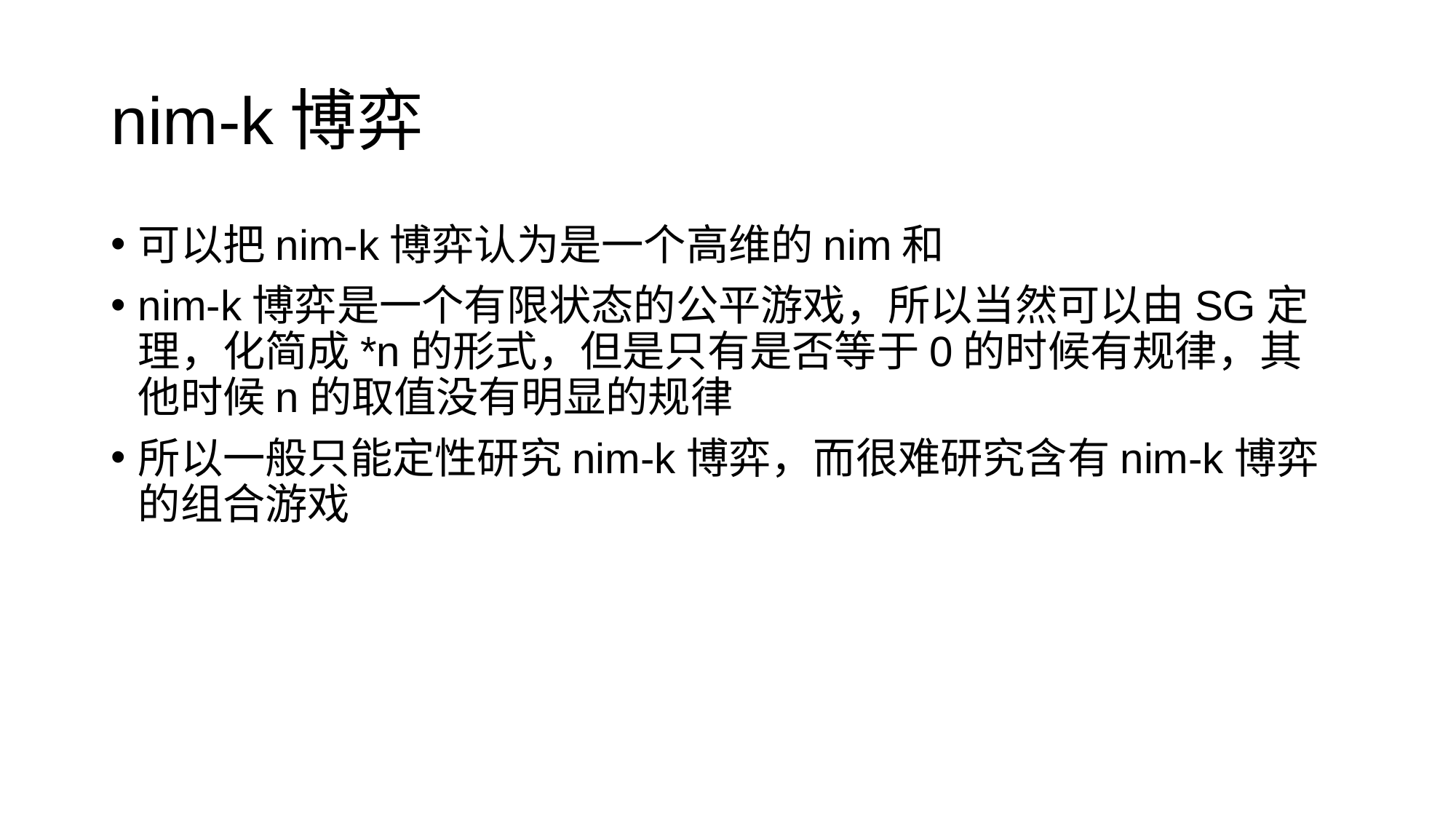

# nim-k博弈
可以把nim-k博弈认为是一个高维的nim和
nim-k博弈是一个有限状态的公平游戏，所以当然可以由SG定理，化简成*n的形式，但是只有是否等于0的时候有规律，其他时候n的取值没有明显的规律
所以一般只能定性研究nim-k博弈，而很难研究含有nim-k博弈的组合游戏